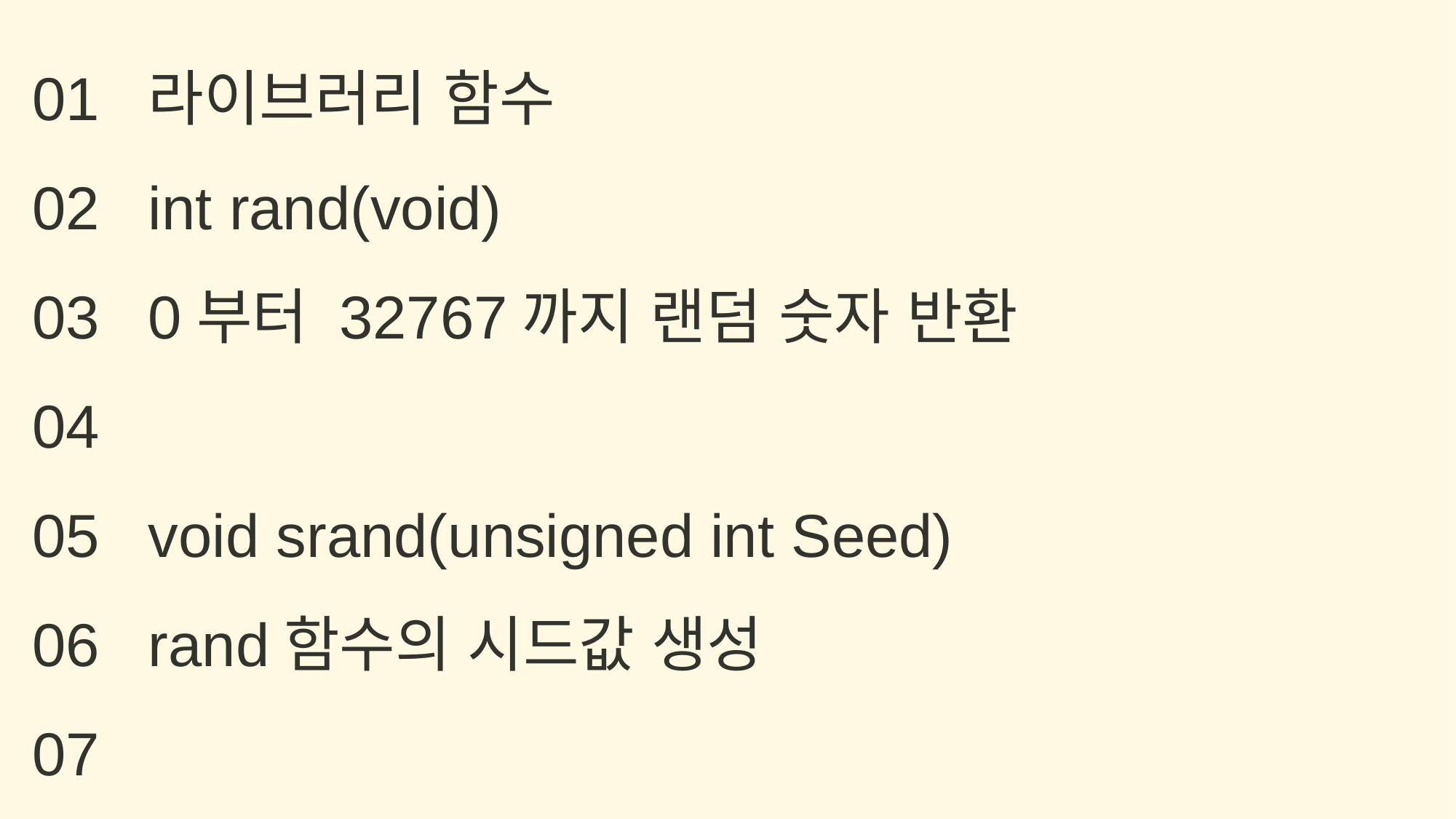

라이브러리 함수
int rand(void)
0부터 32767까지 랜덤 숫자 반환

void srand(unsigned int Seed)
rand함수의 시드값 생성
01
02
03
04
05
06
07